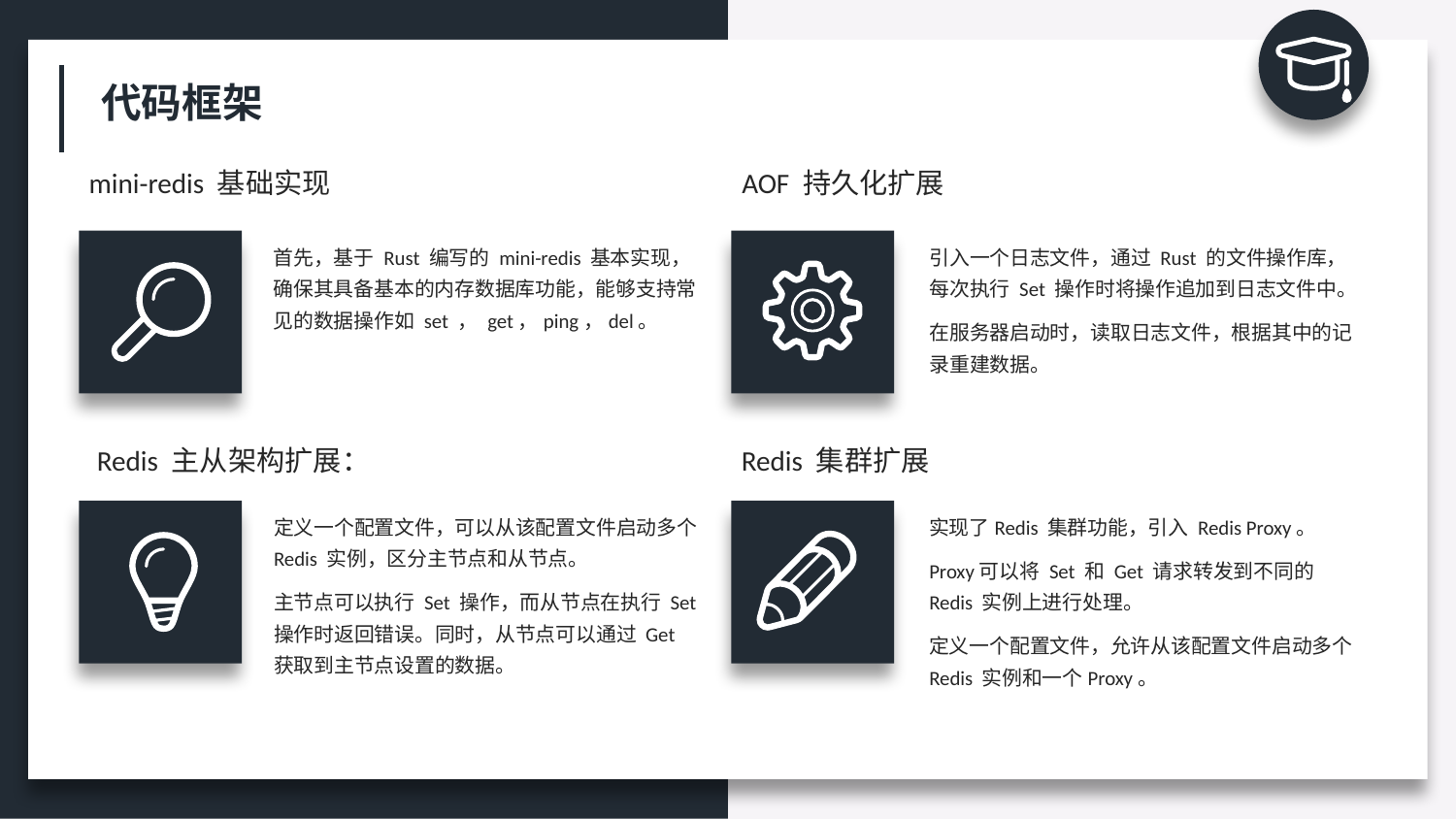

代码框架
mini-redis 基础实现
AOF 持久化扩展

首先，基于 Rust 编写的 mini-redis 基本实现，确保其具备基本的内存数据库功能，能够支持常见的数据操作如 set ， get，ping，del。
引入一个日志文件，通过 Rust 的文件操作库，每次执行 Set 操作时将操作追加到日志文件中。
在服务器启动时，读取日志文件，根据其中的记录重建数据。

Redis 主从架构扩展：
Redis 集群扩展

定义一个配置文件，可以从该配置文件启动多个 Redis 实例，区分主节点和从节点。
主节点可以执行 Set 操作，而从节点在执行 Set 操作时返回错误。同时，从节点可以通过 Get 获取到主节点设置的数据。
实现了Redis 集群功能，引入 Redis Proxy。
Proxy可以将 Set 和 Get 请求转发到不同的 Redis 实例上进行处理。
定义一个配置文件，允许从该配置文件启动多个 Redis 实例和一个Proxy。